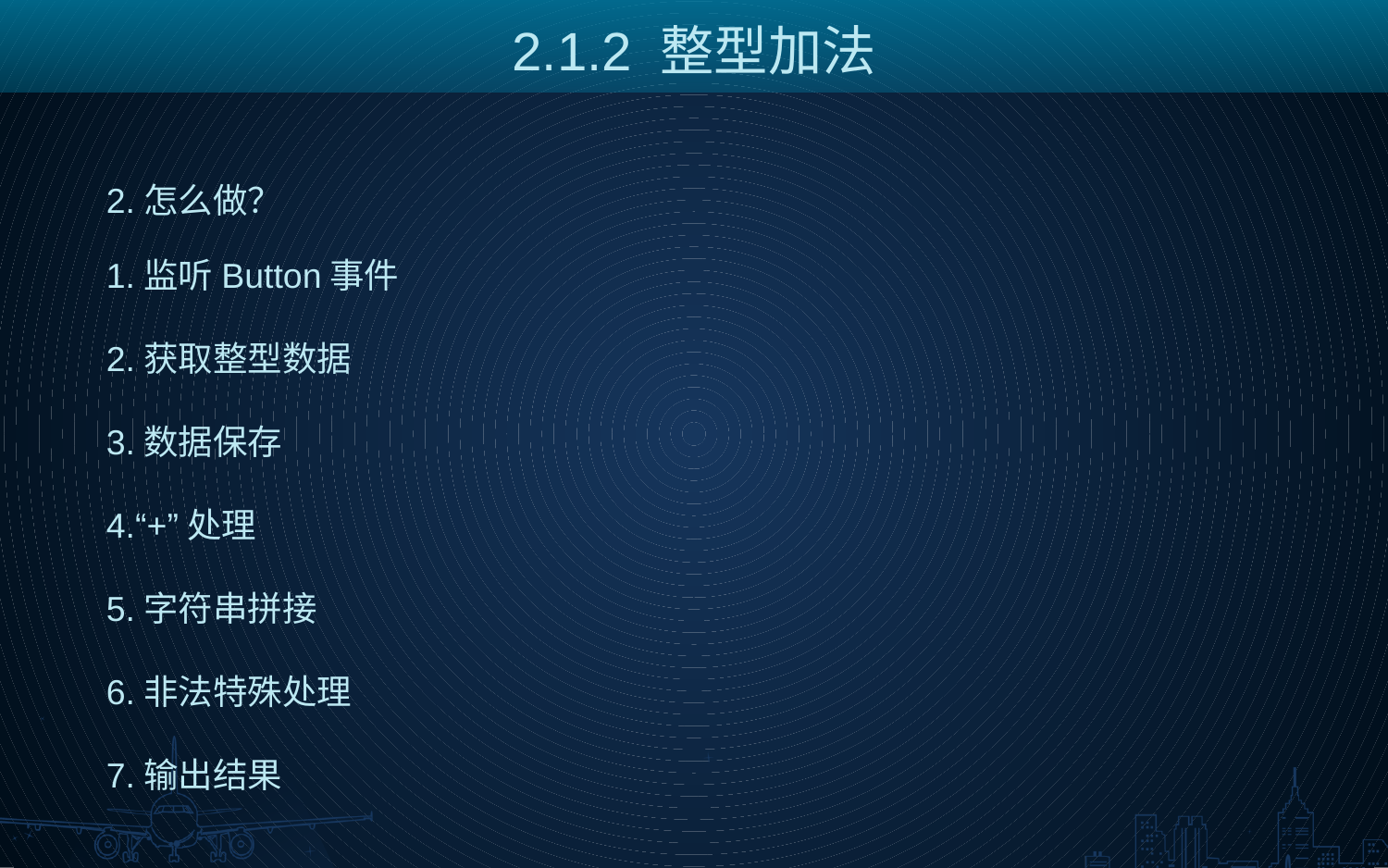

2.1.2 整型加法
2.怎么做？
1.监听Button事件

2.获取整型数据

3.数据保存

4.“+”处理

5.字符串拼接

6.非法特殊处理

7.输出结果